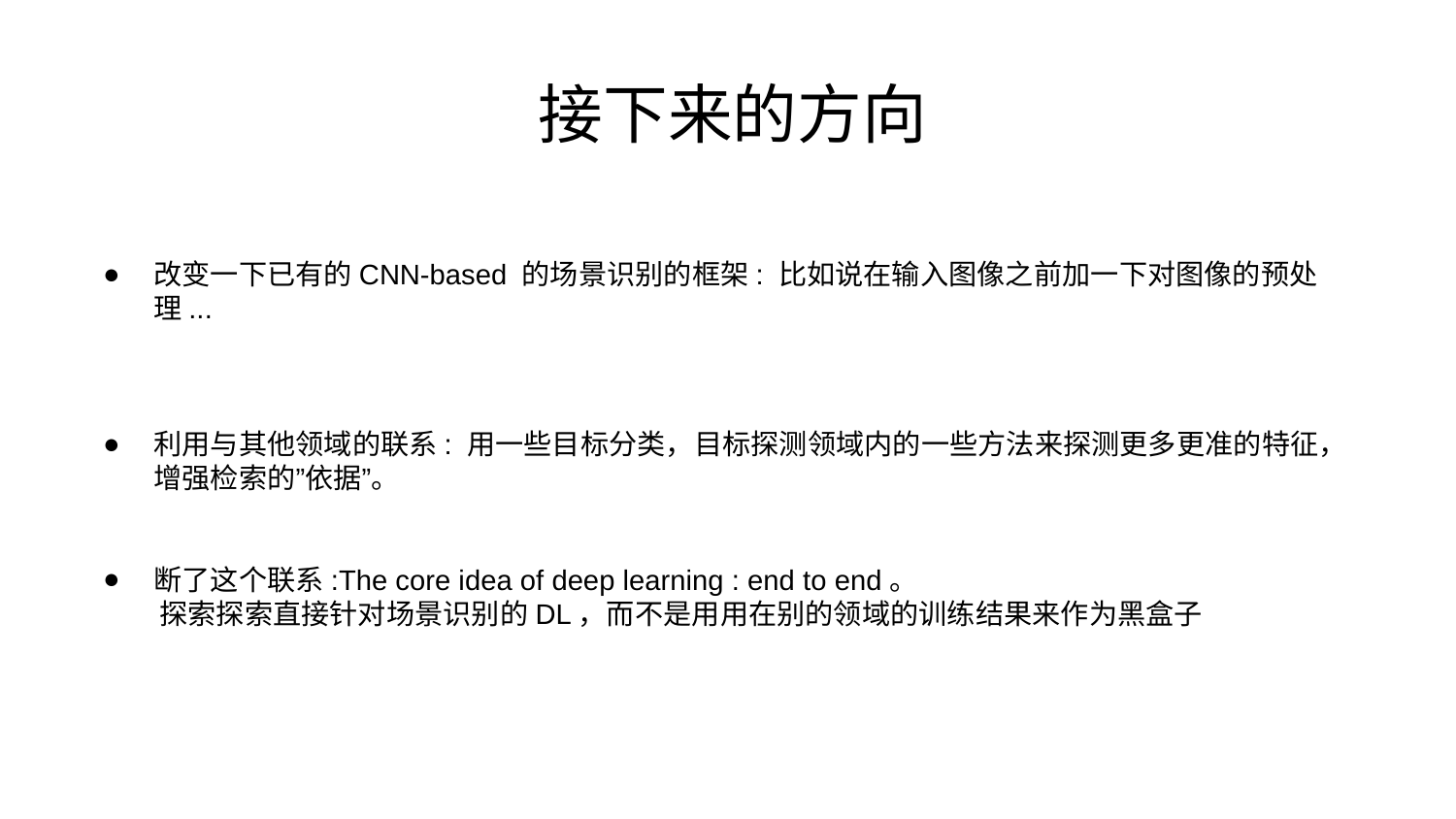

# 接下来的方向

改变一下已有的CNN-based 的场景识别的框架: 比如说在输入图像之前加一下对图像的预处理...

利用与其他领域的联系: 用一些目标分类，目标探测领域内的一些方法来探测更多更准的特征，增强检索的”依据”。

断了这个联系:The core idea of deep learning : end to end。
         探索探索直接针对场景识别的DL，而不是用用在别的领域的训练结果来作为黑盒子